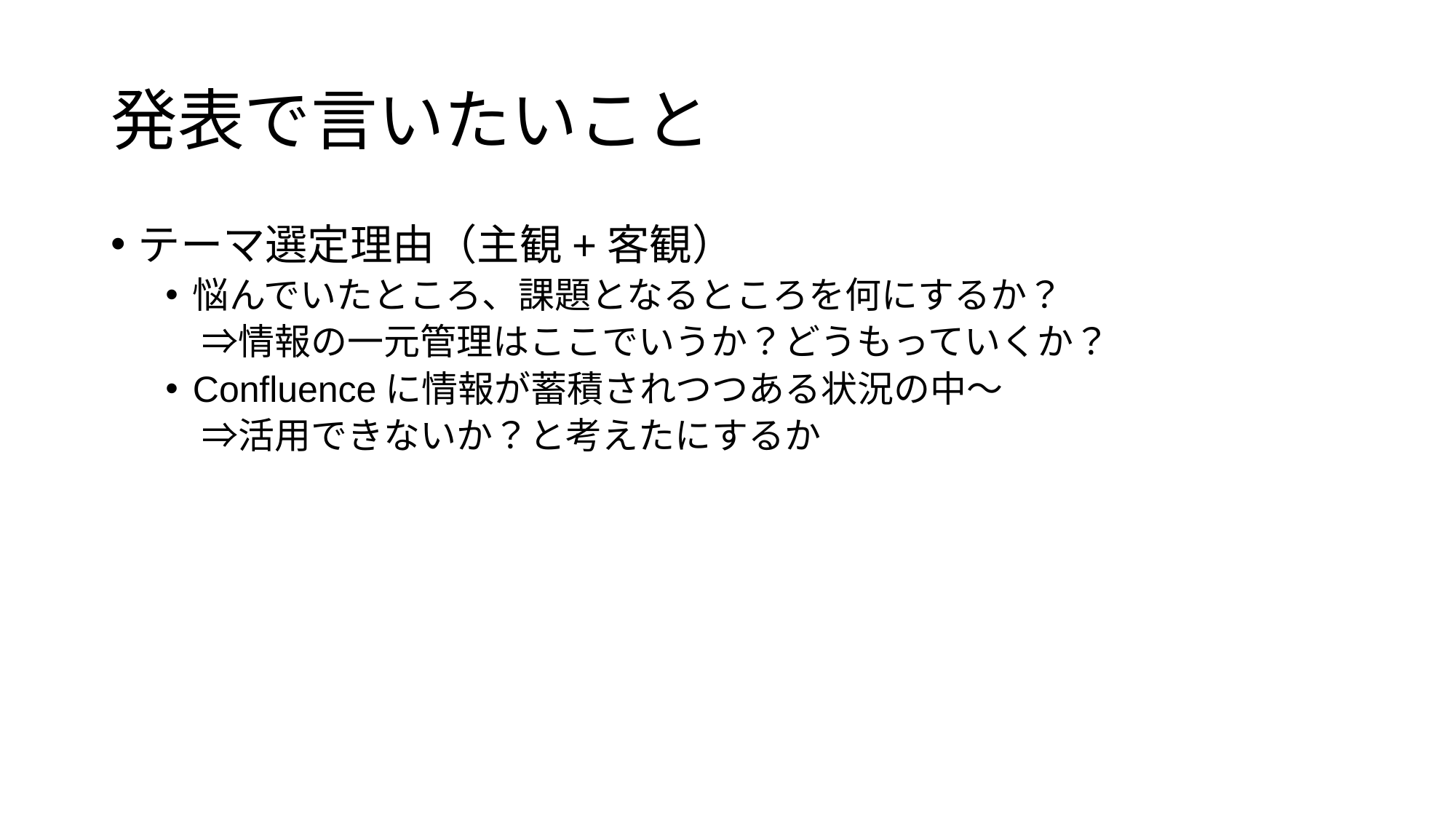

# 発表で言いたいこと
テーマ選定理由（主観+客観）
悩んでいたところ、課題となるところを何にするか？
　⇒情報の一元管理はここでいうか？どうもっていくか？
Confluenceに情報が蓄積されつつある状況の中～
　⇒活用できないか？と考えたにするか